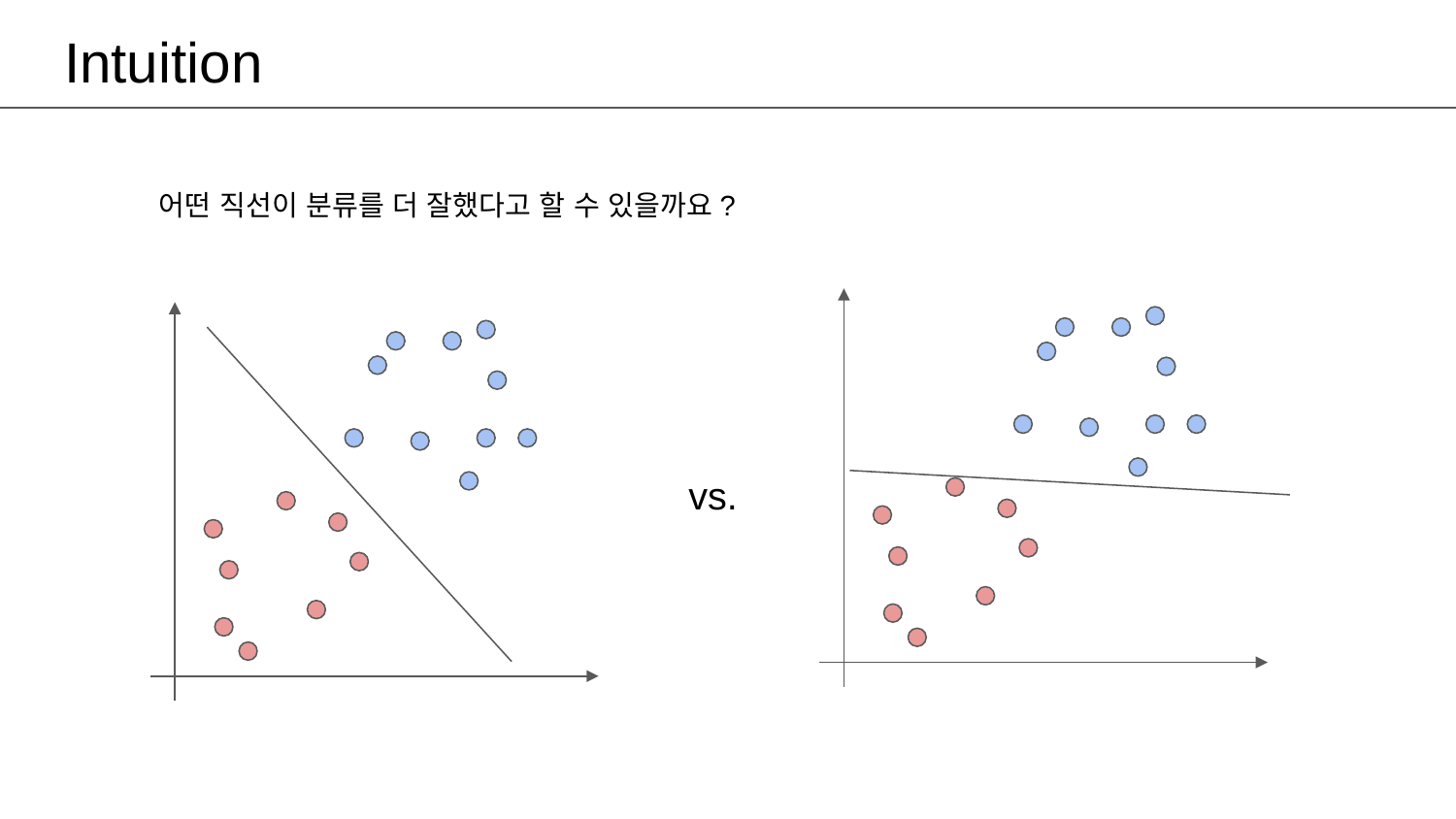

# Intuition
어떤 직선이 분류를 더 잘했다고 할 수 있을까요?

vs.